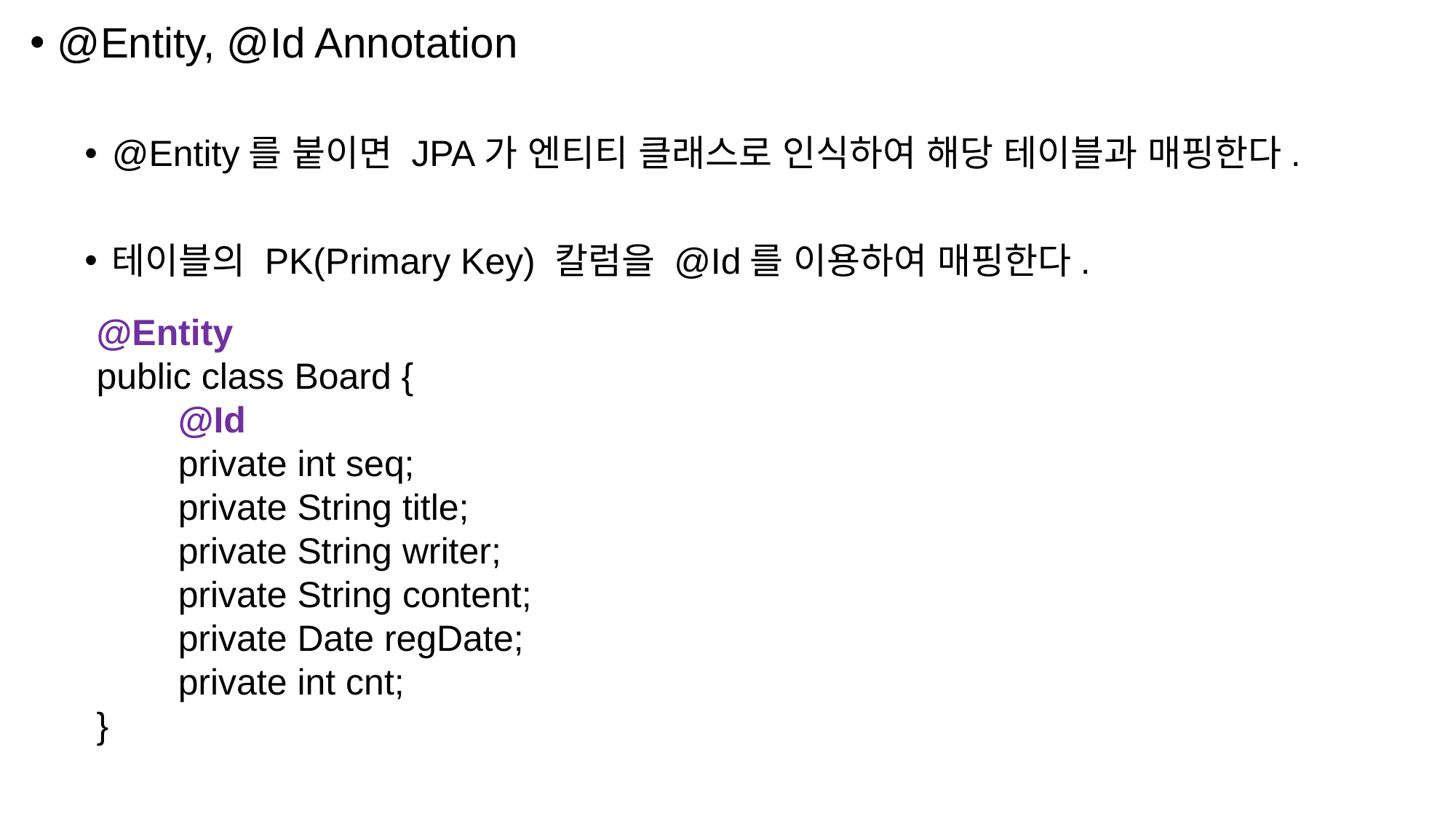

@Entity, @Id Annotation

@Entity를 붙이면 JPA가 엔티티 클래스로 인식하여 해당 테이블과 매핑한다.

테이블의 PK(Primary Key) 칼럼을 @Id를 이용하여 매핑한다.

@Entity
public class Board {
        @Id
        private int seq;
        private String title;
        private String writer;
        private String content;
        private Date regDate;
        private int cnt;
}